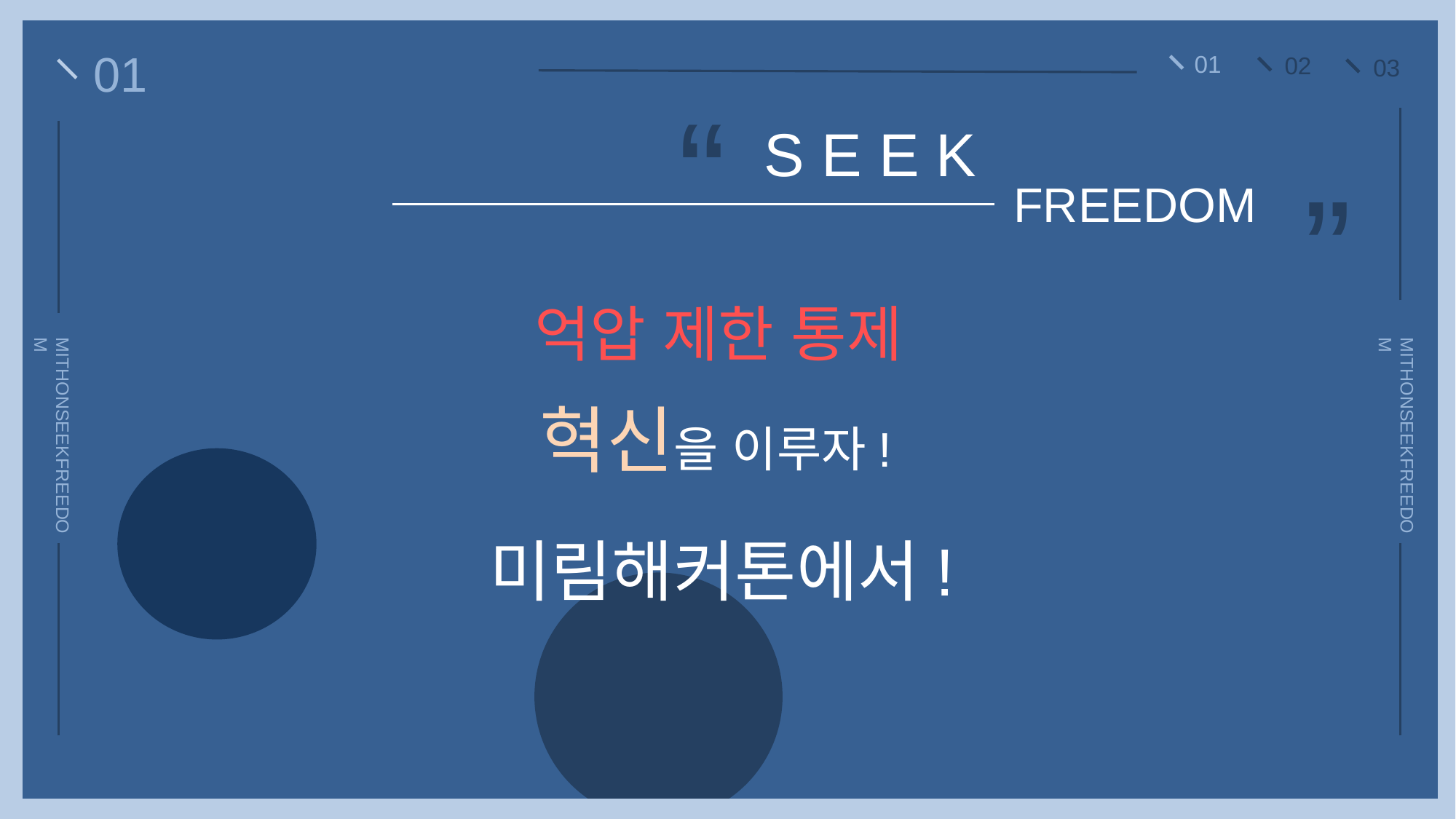

01
01
02
게임 배경
03
“
“
S E E K
FREEDOM
억압 제한 통제
MITHONSEEKFREEDOM
MITHONSEEKFREEDOM
혁신을 이루자!

미림해커톤에서!